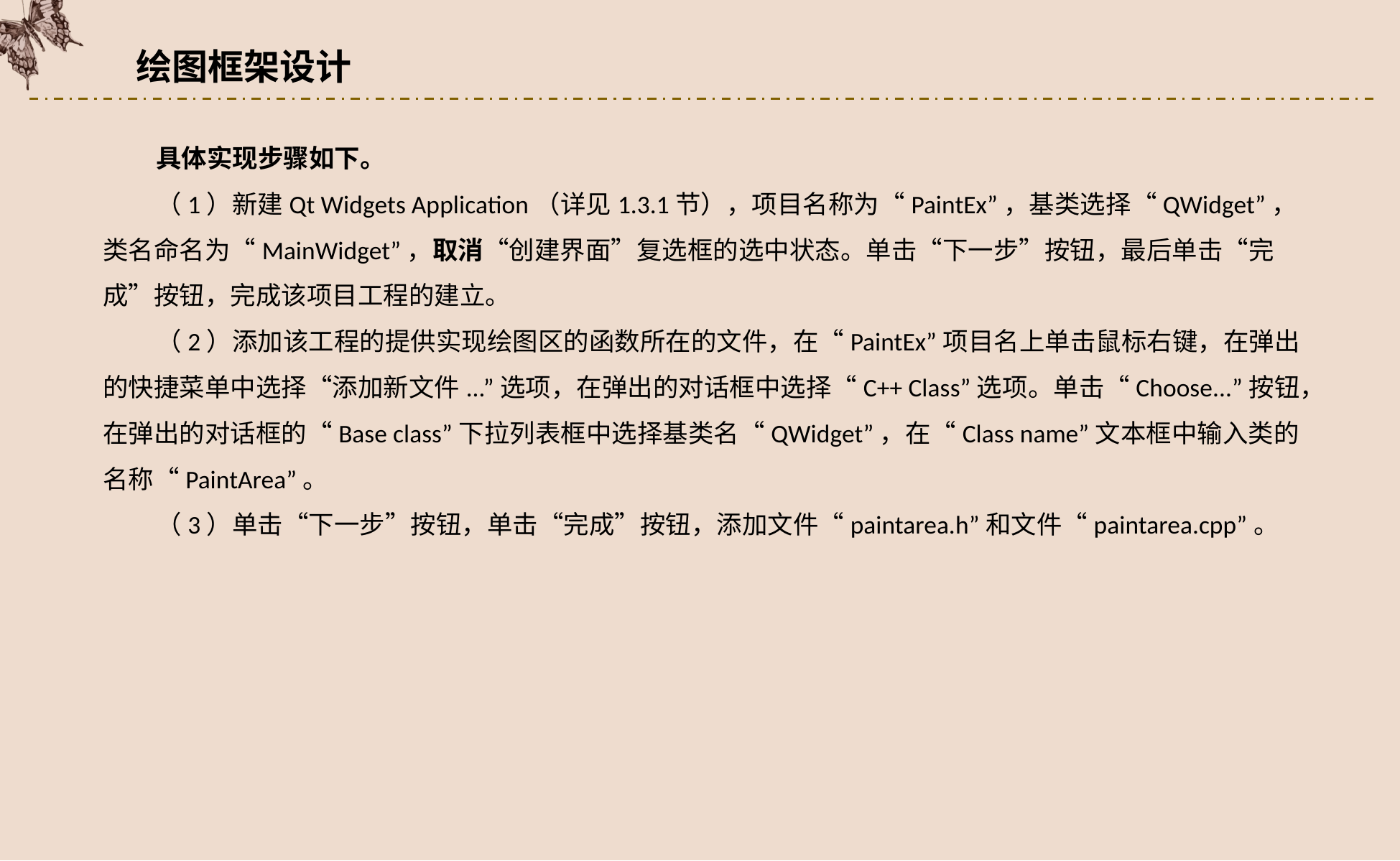

绘图框架设计
具体实现步骤如下。
（1）新建Qt Widgets Application（详见1.3.1节），项目名称为“PaintEx”，基类选择“QWidget”，类名命名为“MainWidget”，取消“创建界面”复选框的选中状态。单击“下一步”按钮，最后单击“完成”按钮，完成该项目工程的建立。
（2）添加该工程的提供实现绘图区的函数所在的文件，在“PaintEx”项目名上单击鼠标右键，在弹出的快捷菜单中选择“添加新文件...”选项，在弹出的对话框中选择“C++ Class”选项。单击“Choose...”按钮，在弹出的对话框的“Base class”下拉列表框中选择基类名“QWidget”，在“Class name”文本框中输入类的名称“PaintArea”。
（3）单击“下一步”按钮，单击“完成”按钮，添加文件“paintarea.h”和文件“paintarea.cpp”。